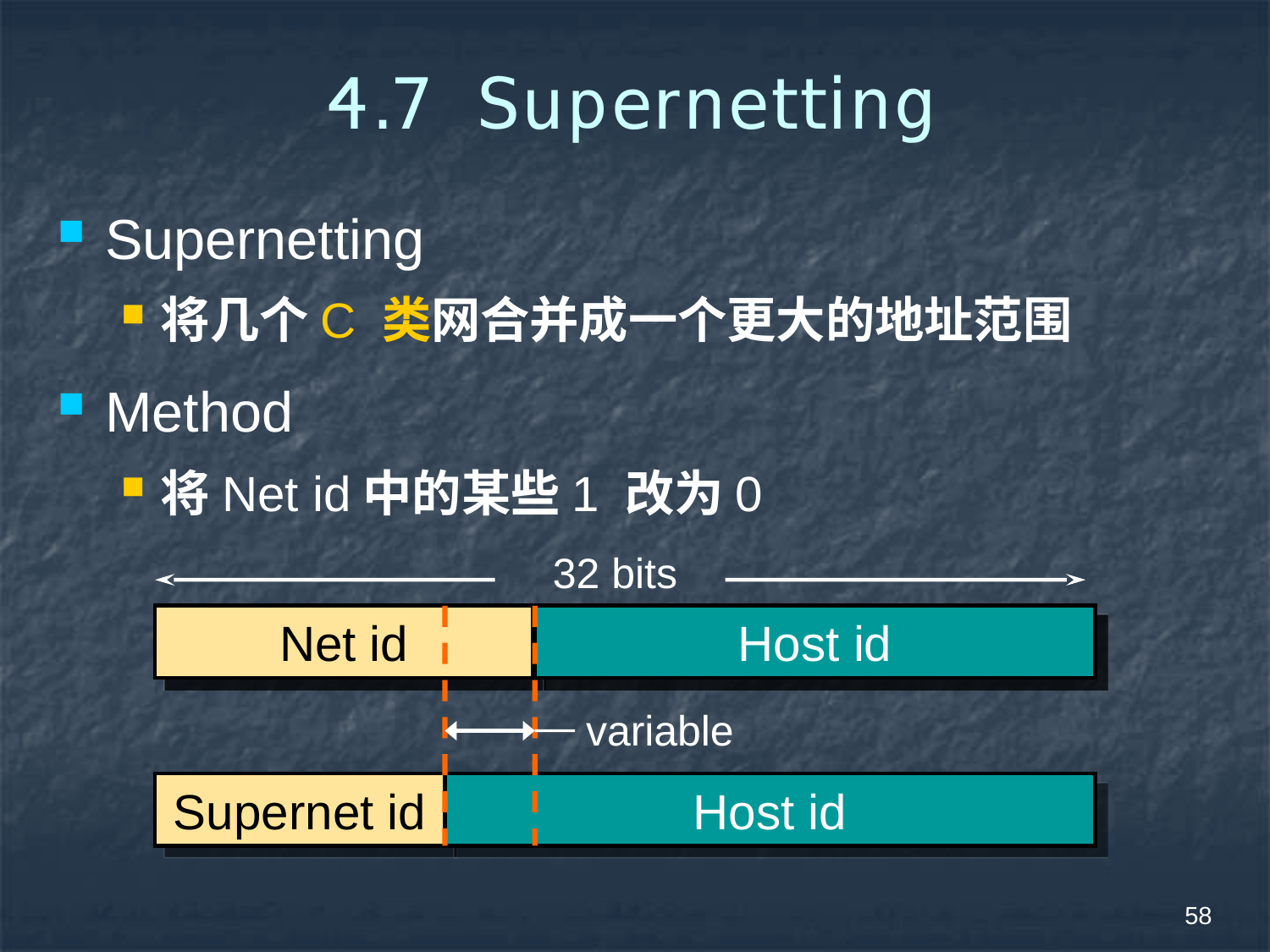

# 4.7  Supernetting
Supernetting
将几个C 类网合并成一个更大的地址范围
Method
将Net id中的某些1 改为0
32 bits

Net id
Host id
Net id

Host id

variable

Supernet id
Host id
58